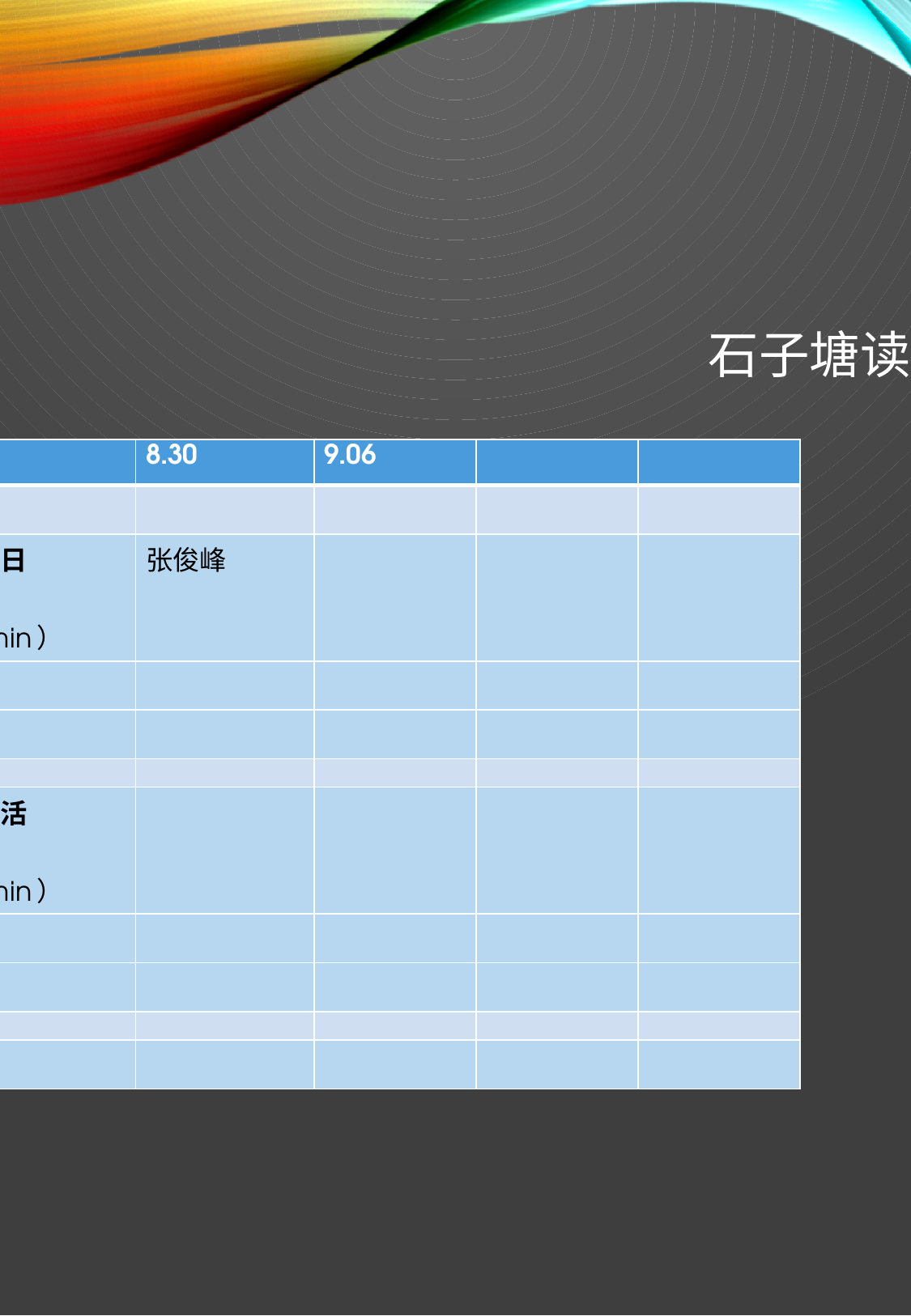

# 石子塘读书会议程规划
|  | 8.23 | 8.30 | 9.06 |  |  |
| --- | --- | --- | --- | --- | --- |
| 主持 | 张婷 |  |  |  |  |
| 分享1 | 传统节日 张俊杰（10min） | 张俊峰 |  |  |  |
| 讨论 |  |  |  |  |  |
| 评估1 | 张俊峰 |  |  |  |  |
|  |  |  |  |  |  |
| 分享2 | 大学生活 曾威磊 （25min） |  |  |  |  |
| 讨论 |  |  |  |  |  |
| 评估2 | 蓉满满 |  |  |  |  |
|  |  |  |  |  |  |
| 总评估 | 张雅萍 |  |  |  |  |